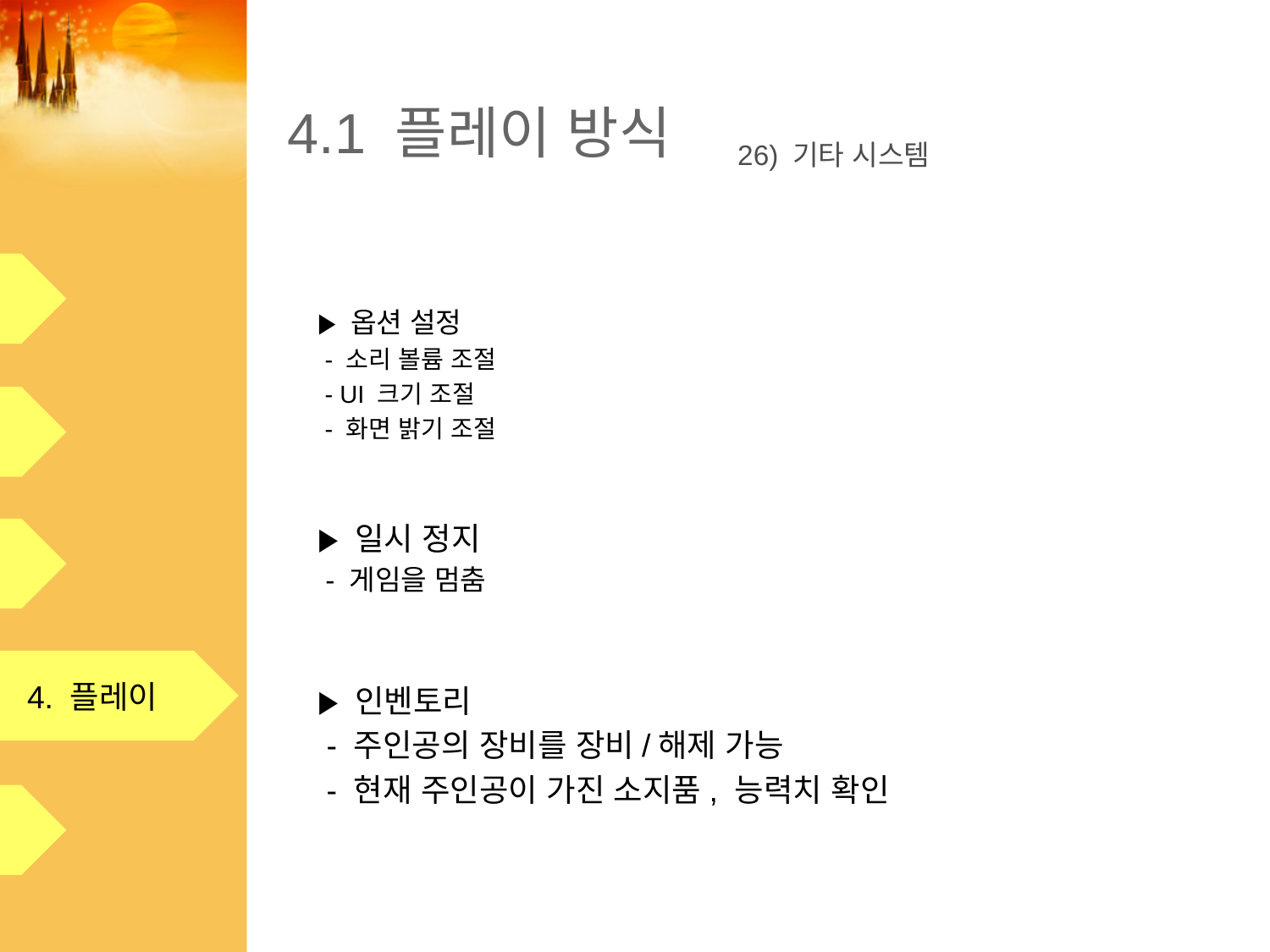

# 4.1 플레이 방식
26) 기타 시스템
1. 배  경
▶ 옵션 설정
 - 소리 볼륨 조절
 - UI 크기 조절
 - 화면 밝기 조절

▶ 일시 정지
 - 게임을 멈춤

▶ 인벤토리
 - 주인공의 장비를 장비/해제 가능
 - 현재 주인공이 가진 소지품, 능력치 확인
2. 컨  셉
3. 기  획
4. 플레이
5. 기  타